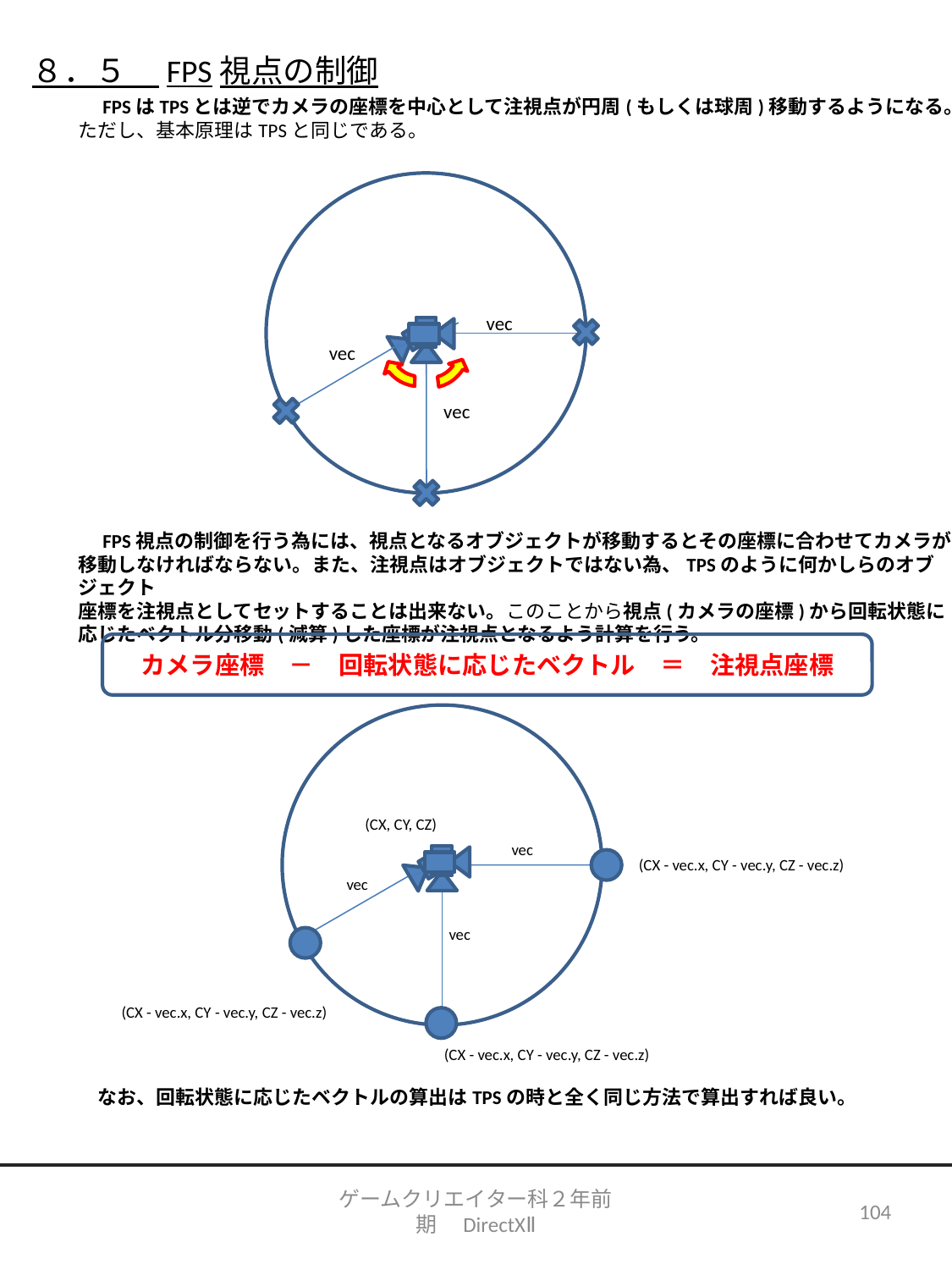

８．５　FPS視点の制御
　FPSはTPSとは逆でカメラの座標を中心として注視点が円周(もしくは球周)移動するようになる。
ただし、基本原理はTPSと同じである。

vec

vec

vec

　FPS視点の制御を行う為には、視点となるオブジェクトが移動するとその座標に合わせてカメラが
移動しなければならない。また、注視点はオブジェクトではない為、TPSのように何かしらのオブジェクト
座標を注視点としてセットすることは出来ない。このことから視点(カメラの座標)から回転状態に
応じたベクトル分移動(減算)した座標が注視点となるよう計算を行う。
カメラ座標　－　回転状態に応じたベクトル　＝　注視点座標

(CX, CY, CZ)
vec

(CX - vec.x, CY - vec.y, CZ - vec.z)

vec

vec

(CX - vec.x, CY - vec.y, CZ - vec.z)

(CX - vec.x, CY - vec.y, CZ - vec.z)
　なお、回転状態に応じたベクトルの算出はTPSの時と全く同じ方法で算出すれば良い。
ゲームクリエイター科２年前期　DirectXⅡ
104